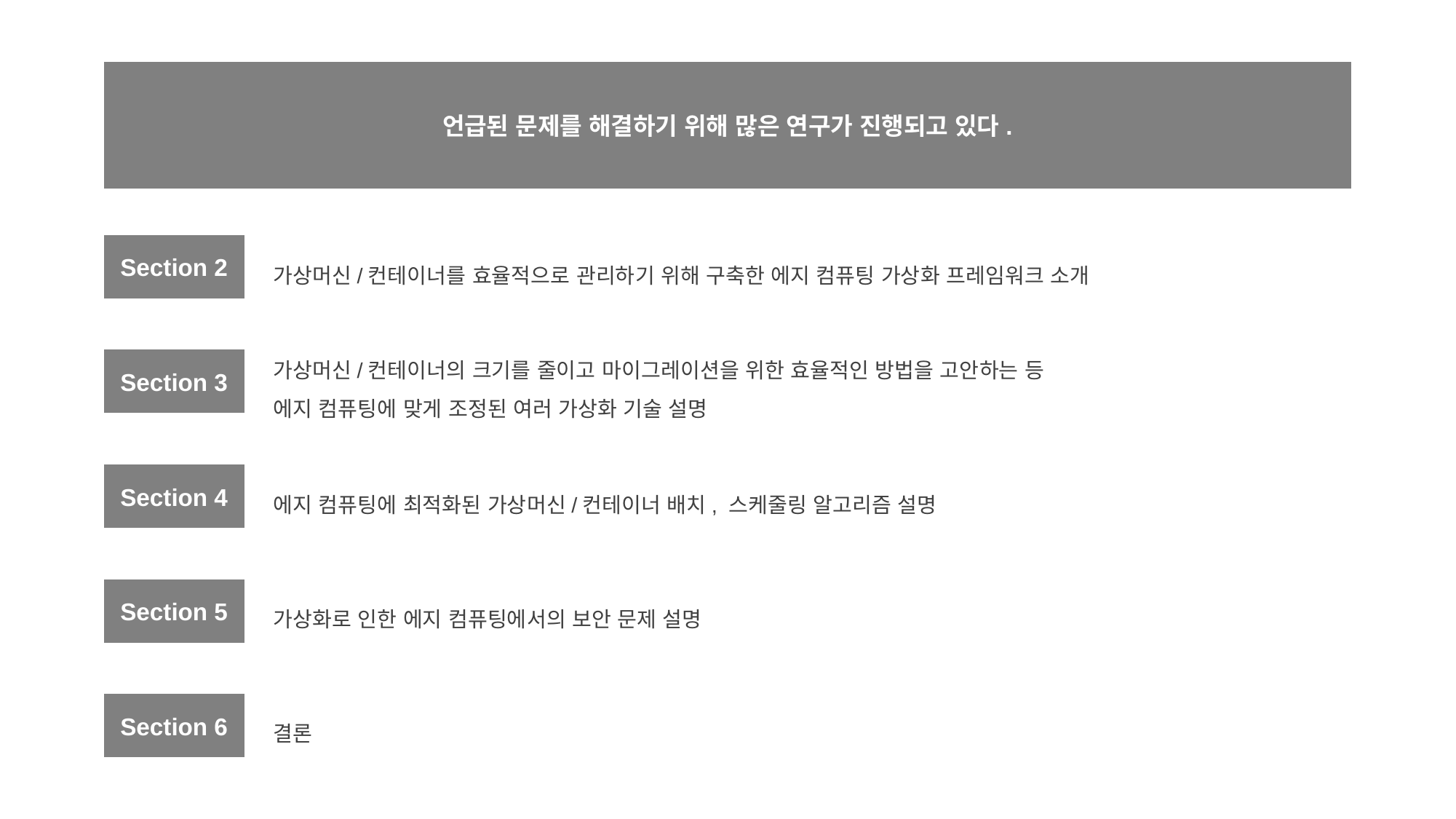

언급된 문제를 해결하기 위해 많은 연구가 진행되고 있다.
Section 2
가상머신/컨테이너를 효율적으로 관리하기 위해 구축한 에지 컴퓨팅 가상화 프레임워크 소개
가상머신/컨테이너의 크기를 줄이고 마이그레이션을 위한 효율적인 방법을 고안하는 등
에지 컴퓨팅에 맞게 조정된 여러 가상화 기술 설명
Section 3
Section 4
에지 컴퓨팅에 최적화된 가상머신/컨테이너 배치, 스케줄링 알고리즘 설명
Section 5
가상화로 인한 에지 컴퓨팅에서의 보안 문제 설명
Section 6
결론